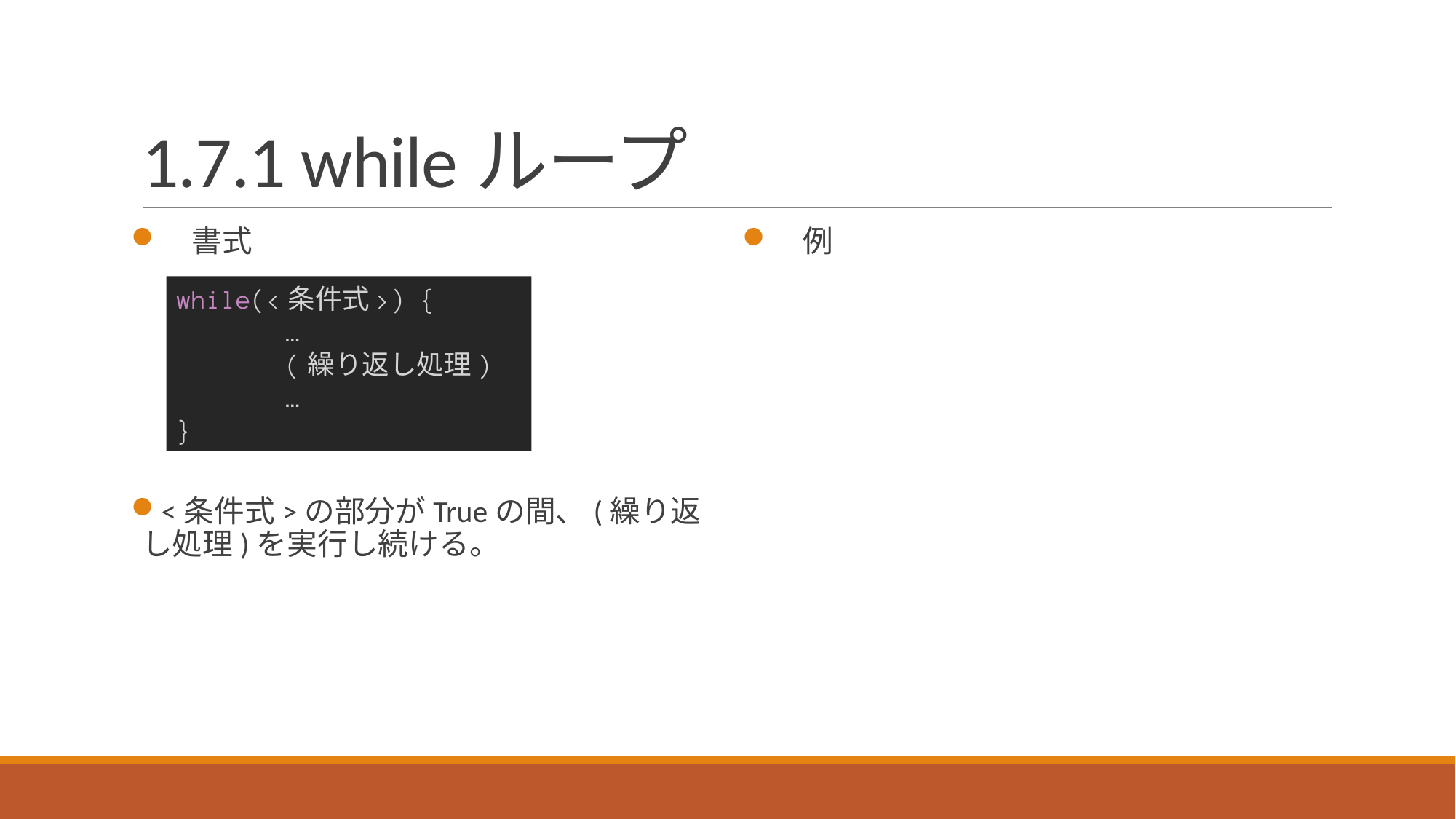

# 1.7.1 whileループ
　書式

<条件式>の部分がTrueの間、(繰り返し処理)を実行し続ける。

　例
while(<条件式>) {
	…
	(繰り返し処理)
	…
}